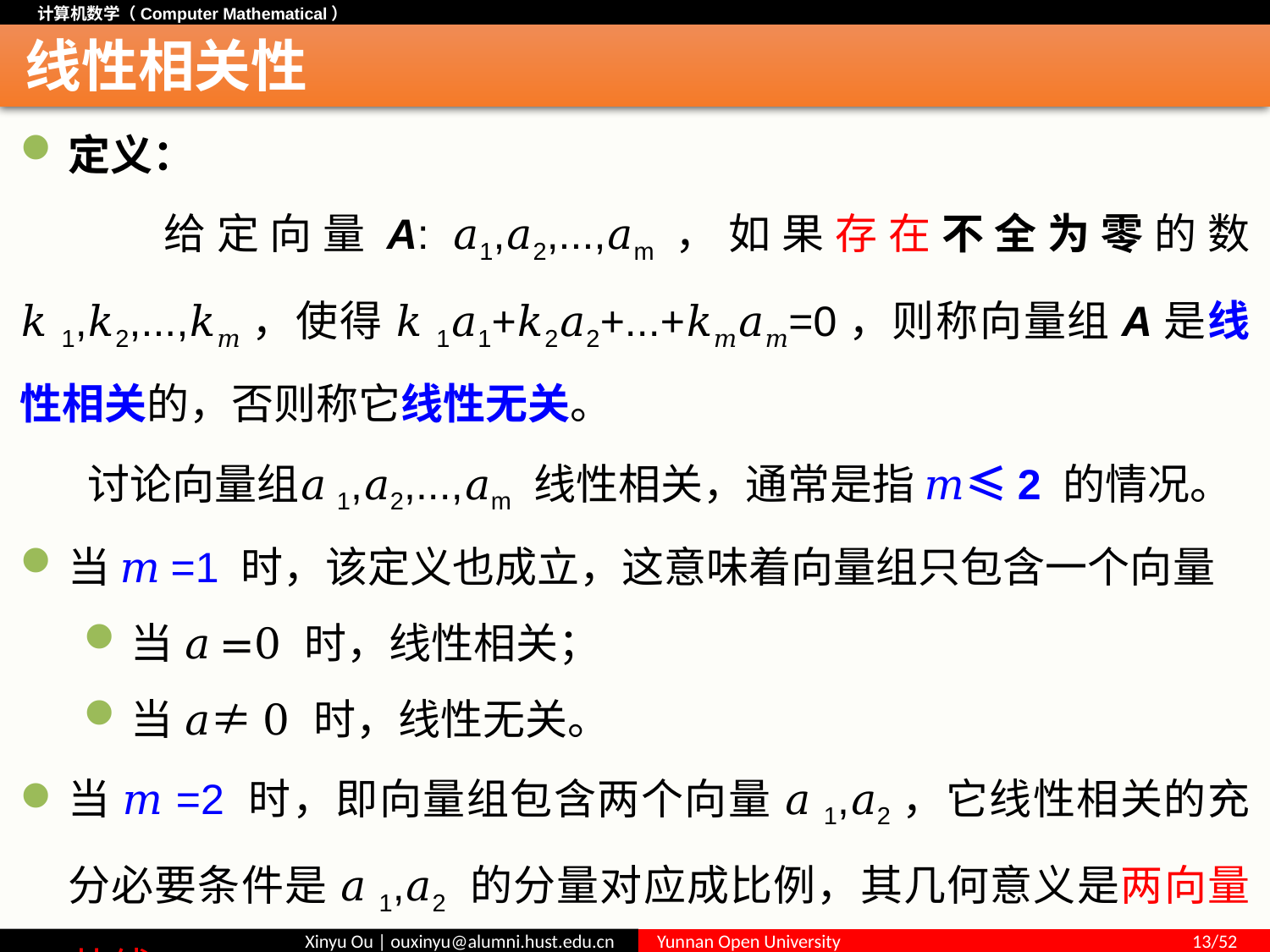

# 线性相关性
定义：
      给定向量A: 𝑎1,𝑎2,...,𝑎m，如果存在不全为零的数𝑘1,𝑘2,...,𝑘𝑚，使得 𝑘1𝑎1+𝑘2𝑎2+...+𝑘𝑚𝑎𝑚=0，则称向量组A是线性相关的，否则称它线性无关。
      讨论向量组𝑎1,𝑎2,...,𝑎m 线性相关，通常是指 𝑚≤2 的情况。
当 𝑚=1 时，该定义也成立，这意味着向量组只包含一个向量
当 𝑎=0 时，线性相关；
当 𝑎≠0 时，线性无关。
当 𝑚=2 时，即向量组包含两个向量 𝑎1,𝑎2，它线性相关的充分必要条件是 𝑎1,𝑎2 的分量对应成比例，其几何意义是两向量共线。
当 𝑚=3 时，三个向量线性相关的几何意义是三向量共面。